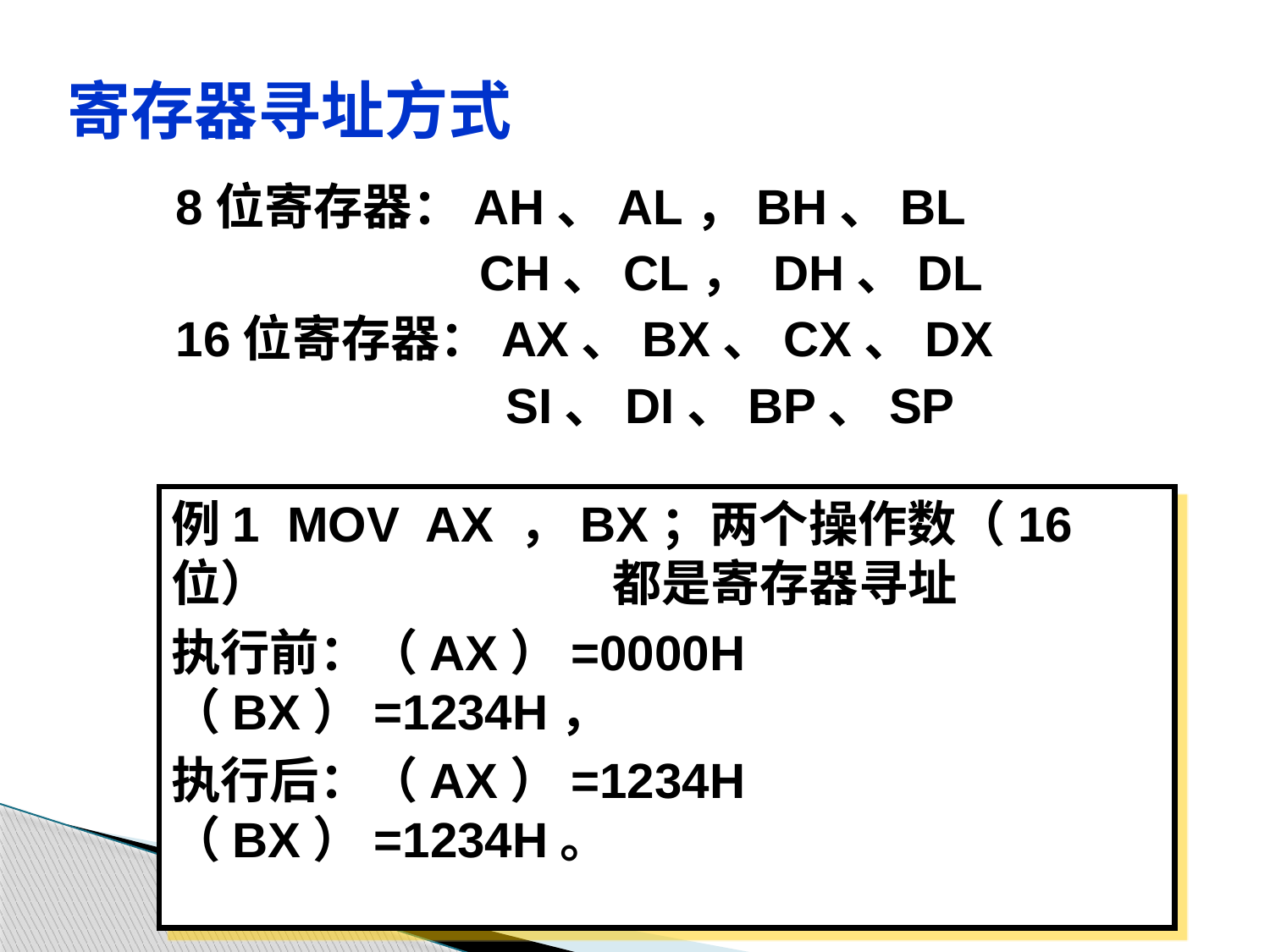

# 寄存器寻址方式
8位寄存器：AH、AL，BH、BL
			 CH、CL， DH、DL
16位寄存器：AX、BX、CX、DX
                        SI、DI、BP、SP
例1  MOV  AX ，BX；两个操作数（16位）	                            都是寄存器寻址
执行前：（AX）=0000H （BX）=1234H，
执行后：（AX）=1234H （BX）=1234H。